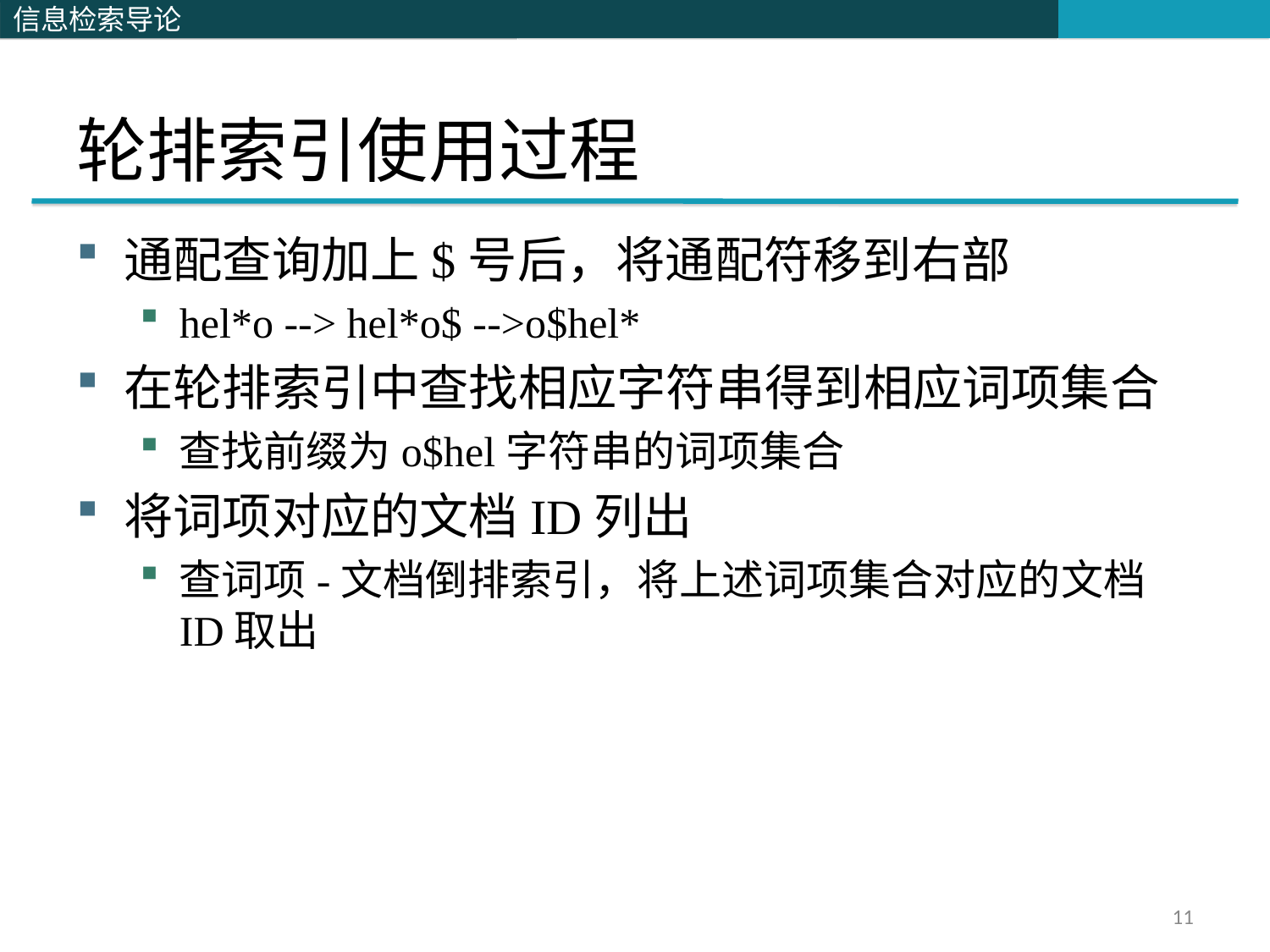

# 轮排索引使用过程
通配查询加上$号后，将通配符移到右部
hel*o --> hel*o$ -->o$hel*
在轮排索引中查找相应字符串得到相应词项集合
查找前缀为o$hel字符串的词项集合
将词项对应的文档ID列出
查词项-文档倒排索引，将上述词项集合对应的文档ID取出
11